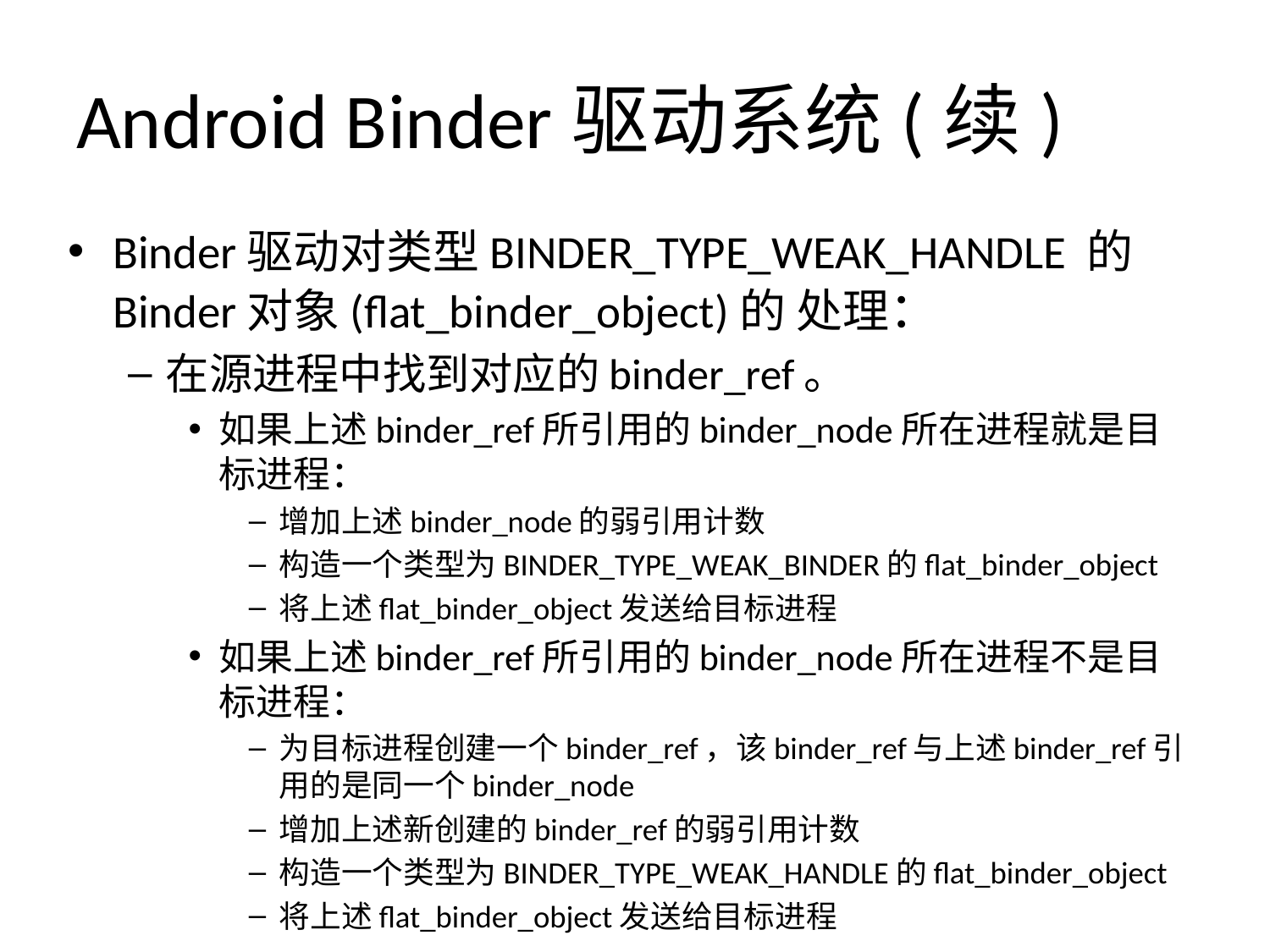

# Android Binder驱动系统(续)
Binder驱动对类型BINDER_TYPE_WEAK_HANDLE 的Binder对象(flat_binder_object)的 处理：
在源进程中找到对应的binder_ref。
如果上述binder_ref所引用的binder_node所在进程就是目标进程：
增加上述binder_node的弱引用计数
构造一个类型为BINDER_TYPE_WEAK_BINDER的flat_binder_object
将上述flat_binder_object发送给目标进程
如果上述binder_ref所引用的binder_node所在进程不是目标进程：
为目标进程创建一个binder_ref，该binder_ref与上述binder_ref引用的是同一个binder_node
增加上述新创建的binder_ref的弱引用计数
构造一个类型为BINDER_TYPE_WEAK_HANDLE的flat_binder_object
将上述flat_binder_object发送给目标进程